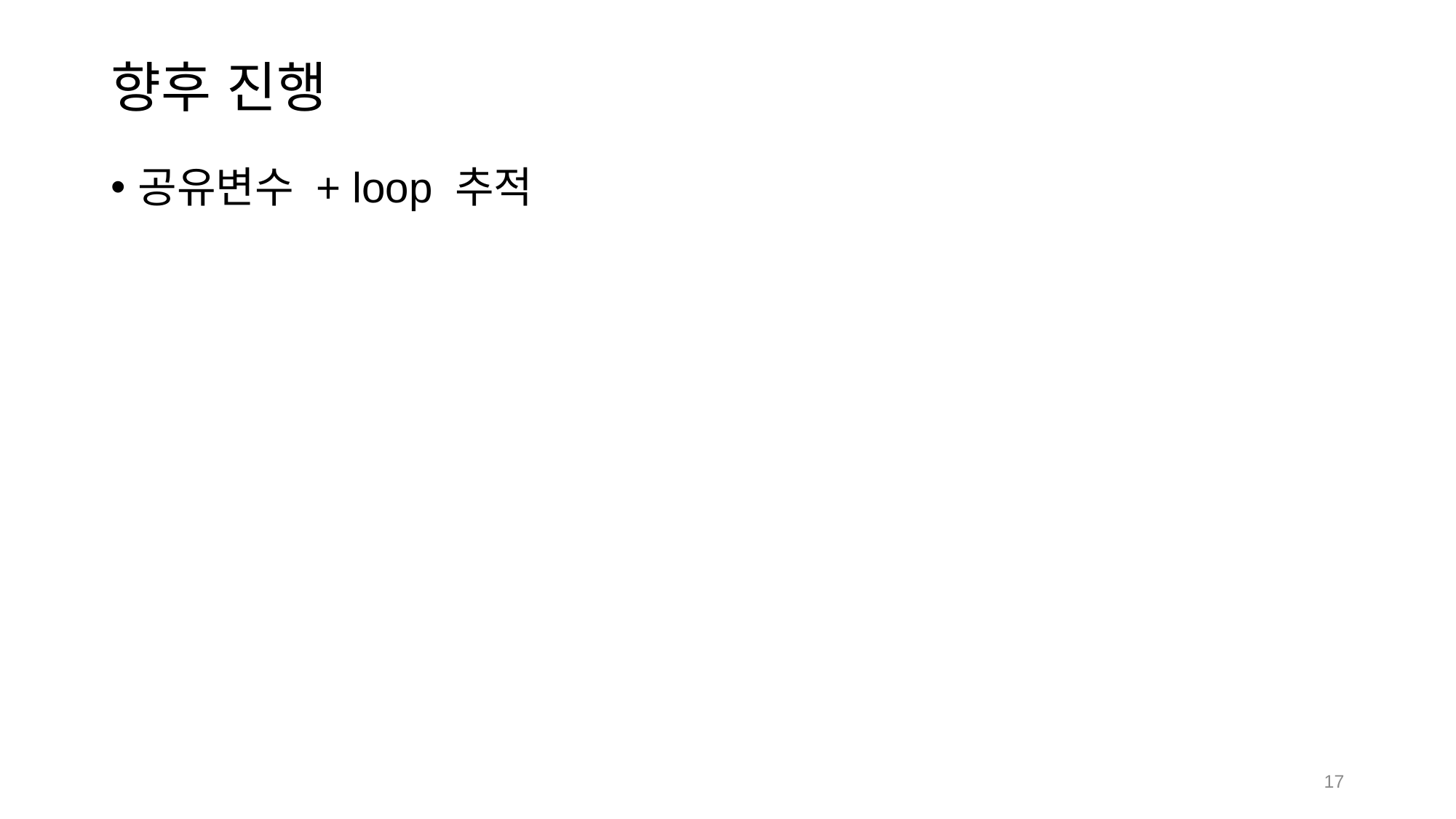

# 향후 진행
공유변수 + loop 추적

17